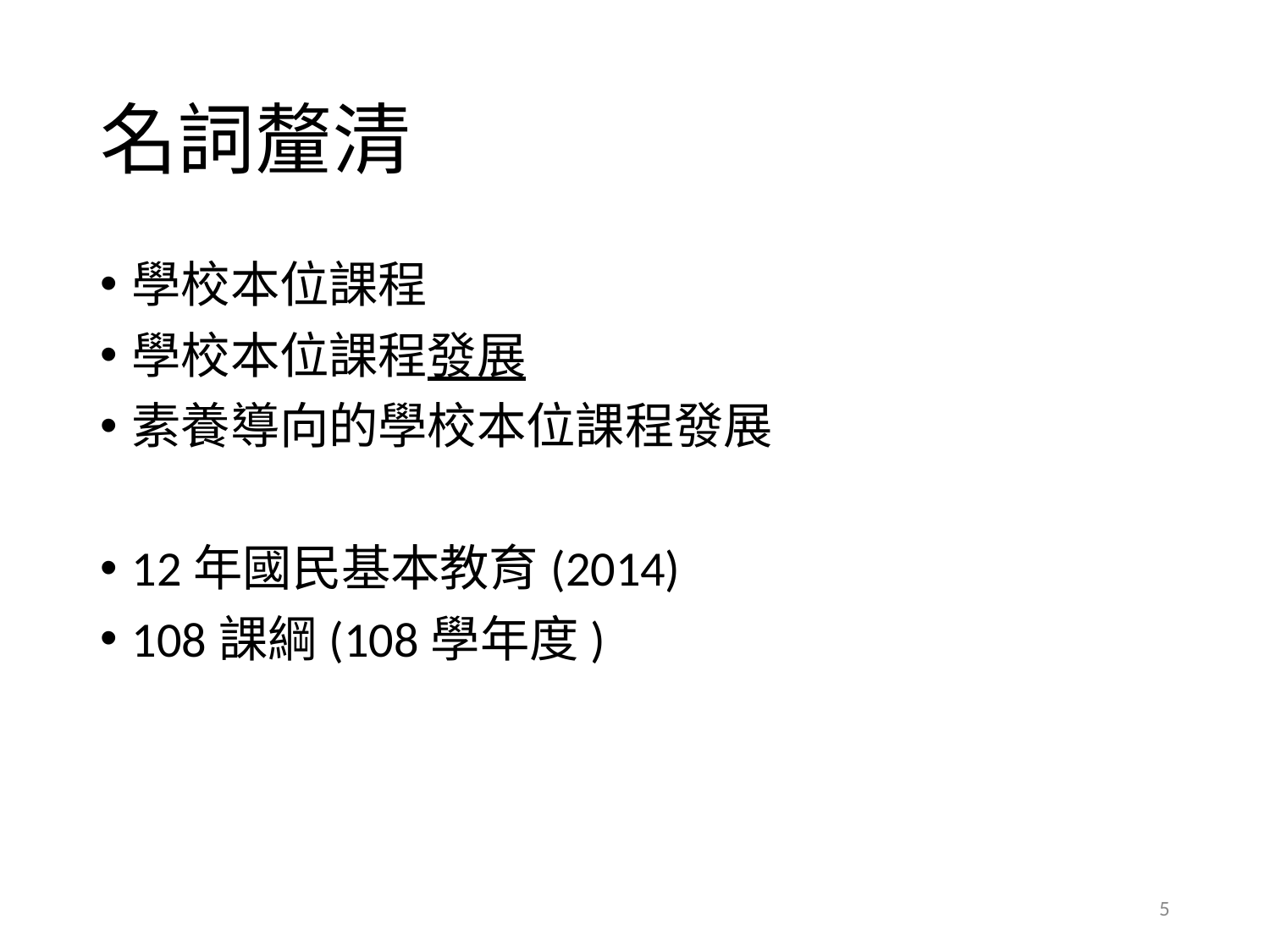

# 名詞釐清
學校本位課程
學校本位課程發展
素養導向的學校本位課程發展

12年國民基本教育(2014)
108課綱(108學年度)
5